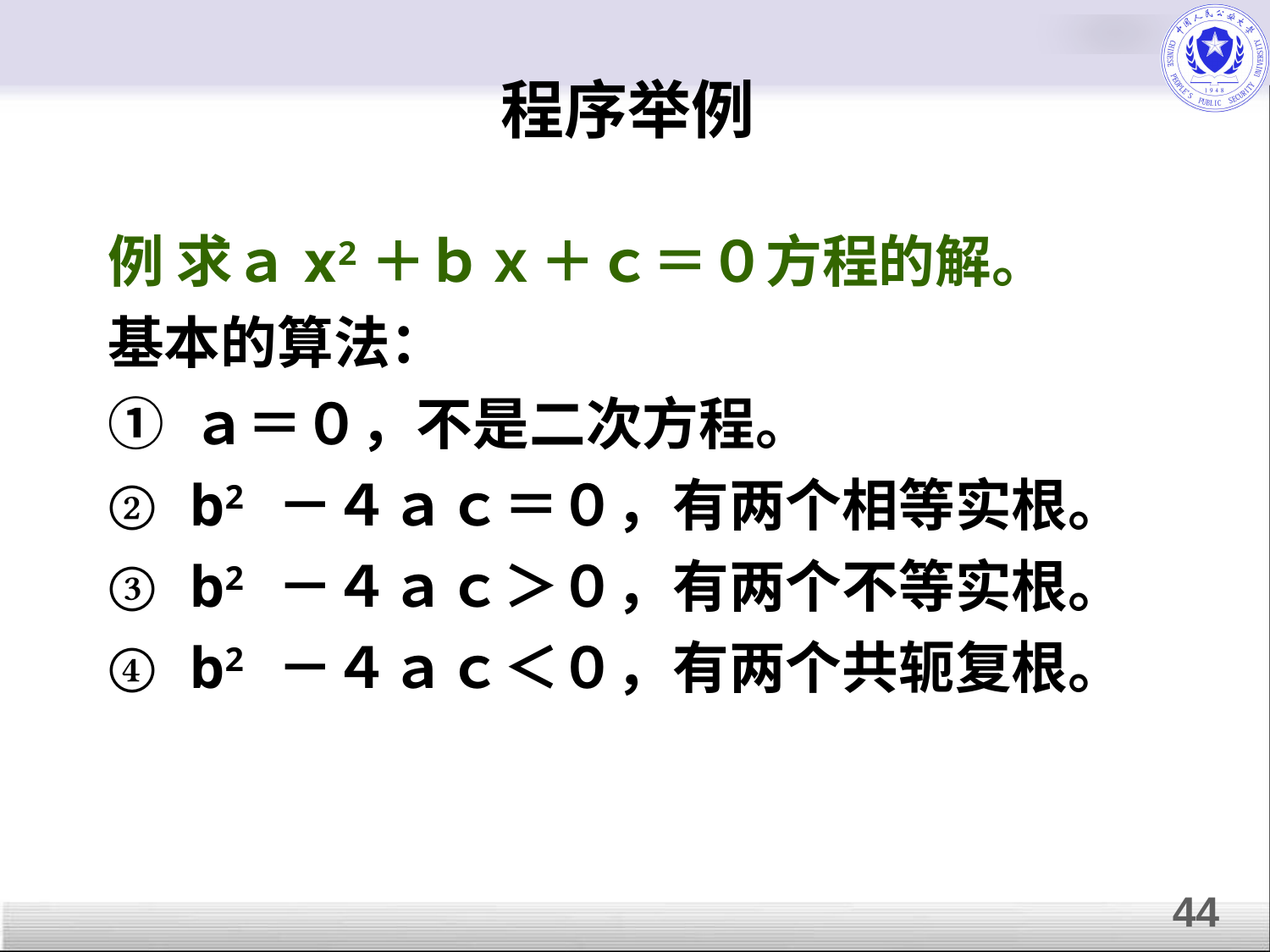

程序举例
例 求ａx2＋ｂｘ＋ｃ＝０方程的解。
基本的算法：
① ａ＝０，不是二次方程。
② b2 －４ａｃ＝０，有两个相等实根。
③ b2 －４ａｃ＞０，有两个不等实根。
④ b2 －４ａｃ＜０，有两个共轭复根。